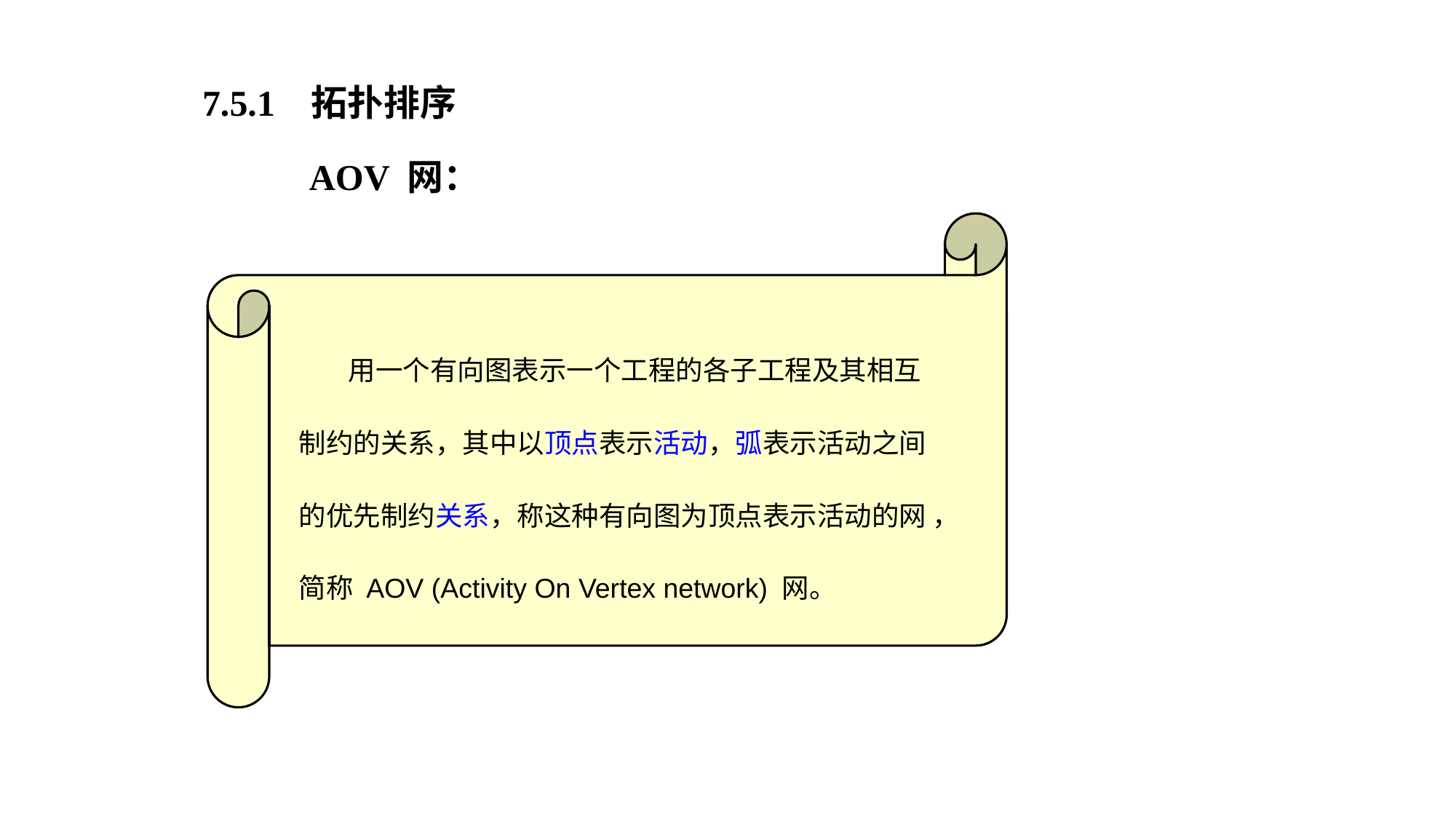

7.5.1   拓扑排序
AOV 网：

          用一个有向图表示一个工程的各子工程及其相互
  制约的关系，其中以顶点表示活动，弧表示活动之间
  的优先制约关系，称这种有向图为顶点表示活动的网 ，
  简称 AOV (Activity On Vertex network) 网。